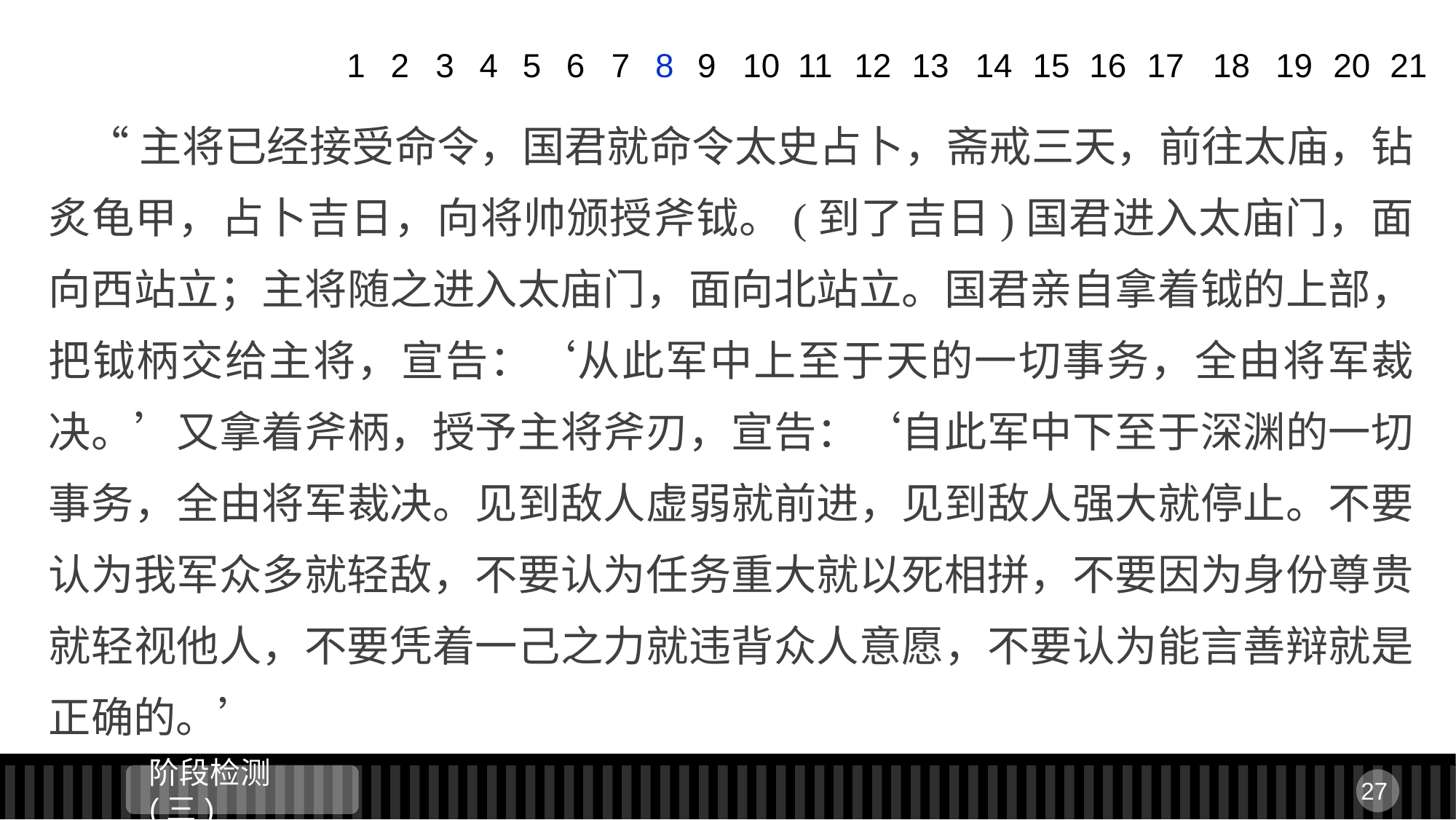

1
2
3
4
5
6
7
8
9
11
12
13
14
15
16
17
18
19
20
21
10
    “主将已经接受命令，国君就命令太史占卜，斋戒三天，前往太庙，钻炙龟甲，占卜吉日，向将帅颁授斧钺。(到了吉日)国君进入太庙门，面向西站立；主将随之进入太庙门，面向北站立。国君亲自拿着钺的上部，把钺柄交给主将，宣告：‘从此军中上至于天的一切事务，全由将军裁决。’又拿着斧柄，授予主将斧刃，宣告：‘自此军中下至于深渊的一切事务，全由将军裁决。见到敌人虚弱就前进，见到敌人强大就停止。不要认为我军众多就轻敌，不要认为任务重大就以死相拼，不要因为身份尊贵就轻视他人，不要凭着一己之力就违背众人意愿，不要认为能言善辩就是正确的。’